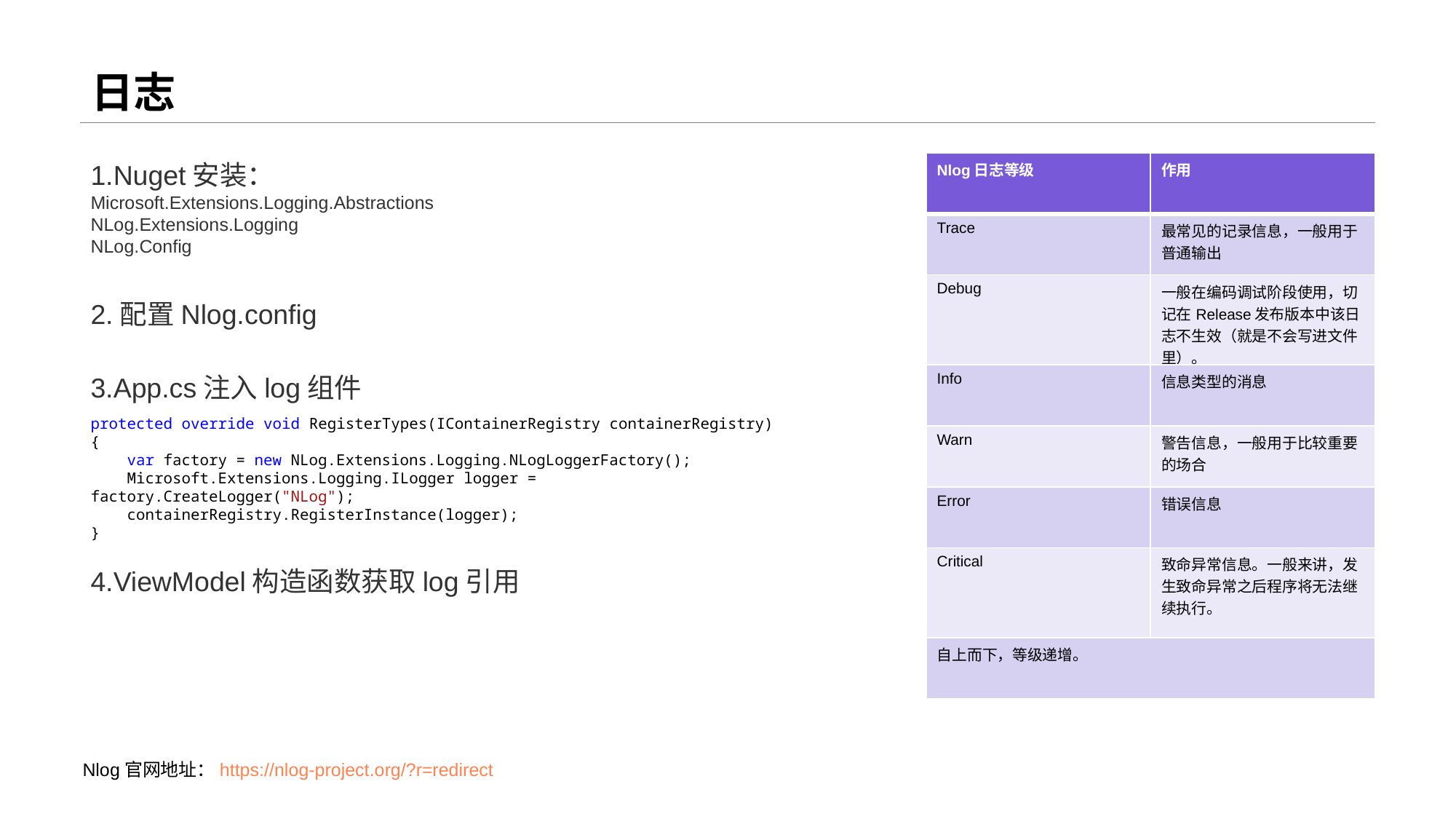

# 日志
1.Nuget安装：
Microsoft.Extensions.Logging.Abstractions
NLog.Extensions.Logging
NLog.Config
| Nlog日志等级 | 作用 |
| --- | --- |
| Trace | 最常见的记录信息，一般用于普通输出 |
| Debug | 一般在编码调试阶段使用，切记在Release发布版本中该日志不生效（就是不会写进文件里）。 |
| Info | 信息类型的消息 |
| Warn | 警告信息，一般用于比较重要的场合 |
| Error | 错误信息 |
| Critical | 致命异常信息。一般来讲，发生致命异常之后程序将无法继续执行。 |
| 自上而下，等级递增。 | 自上而下，等级递增。 |
2.配置Nlog.config
3.App.cs注入log组件
protected override void RegisterTypes(IContainerRegistry containerRegistry)
{
    var factory = new NLog.Extensions.Logging.NLogLoggerFactory();
    Microsoft.Extensions.Logging.ILogger logger = factory.CreateLogger("NLog");
    containerRegistry.RegisterInstance(logger);
}
4.ViewModel构造函数获取log引用
Nlog官网地址：https://nlog-project.org/?r=redirect